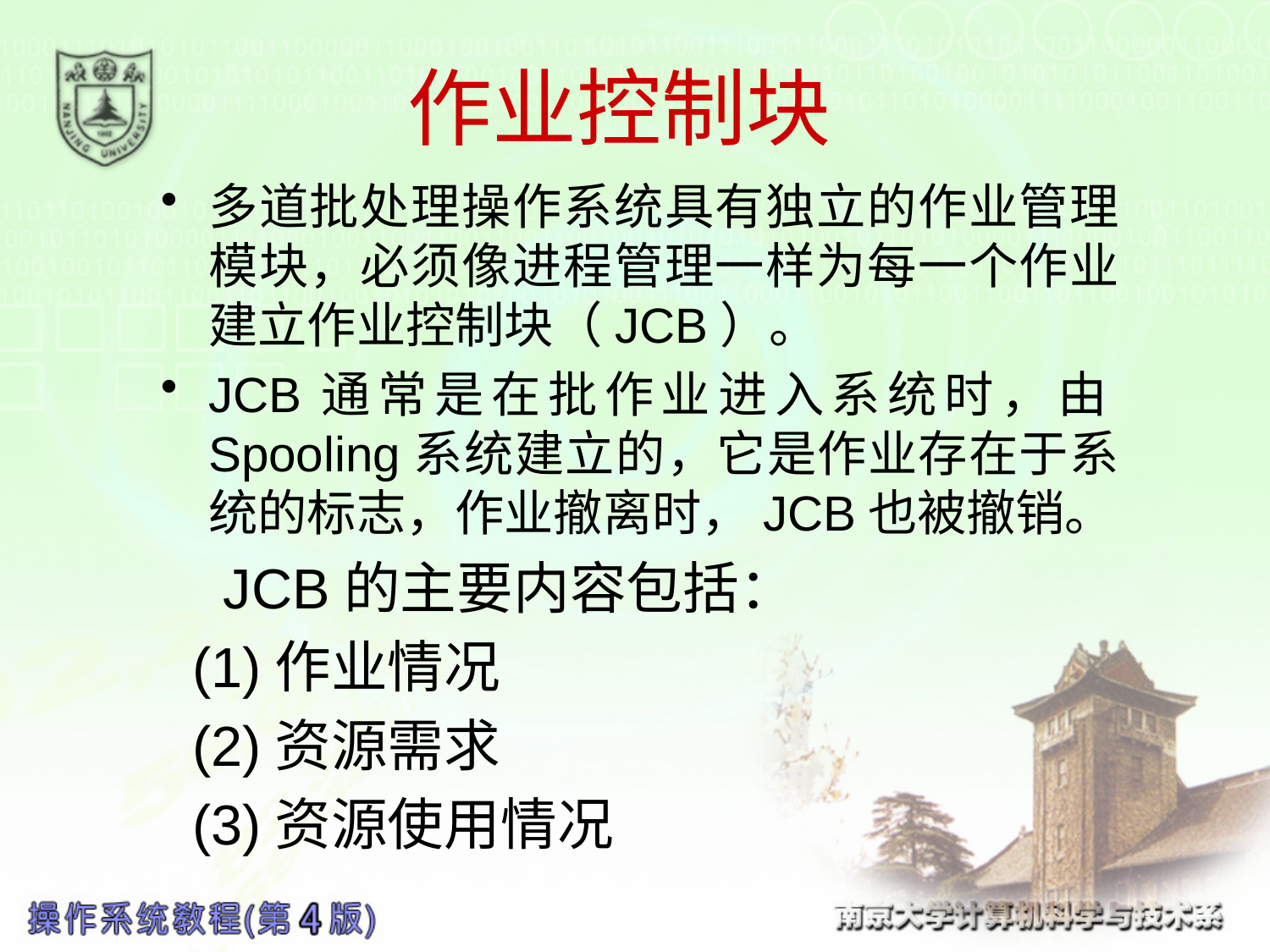

# 作业控制块
多道批处理操作系统具有独立的作业管理模块，必须像进程管理一样为每一个作业建立作业控制块（JCB）。
JCB通常是在批作业进入系统时，由Spooling系统建立的，它是作业存在于系统的标志，作业撤离时，JCB也被撤销。
    JCB的主要内容包括：
  (1)作业情况
  (2)资源需求
  (3)资源使用情况